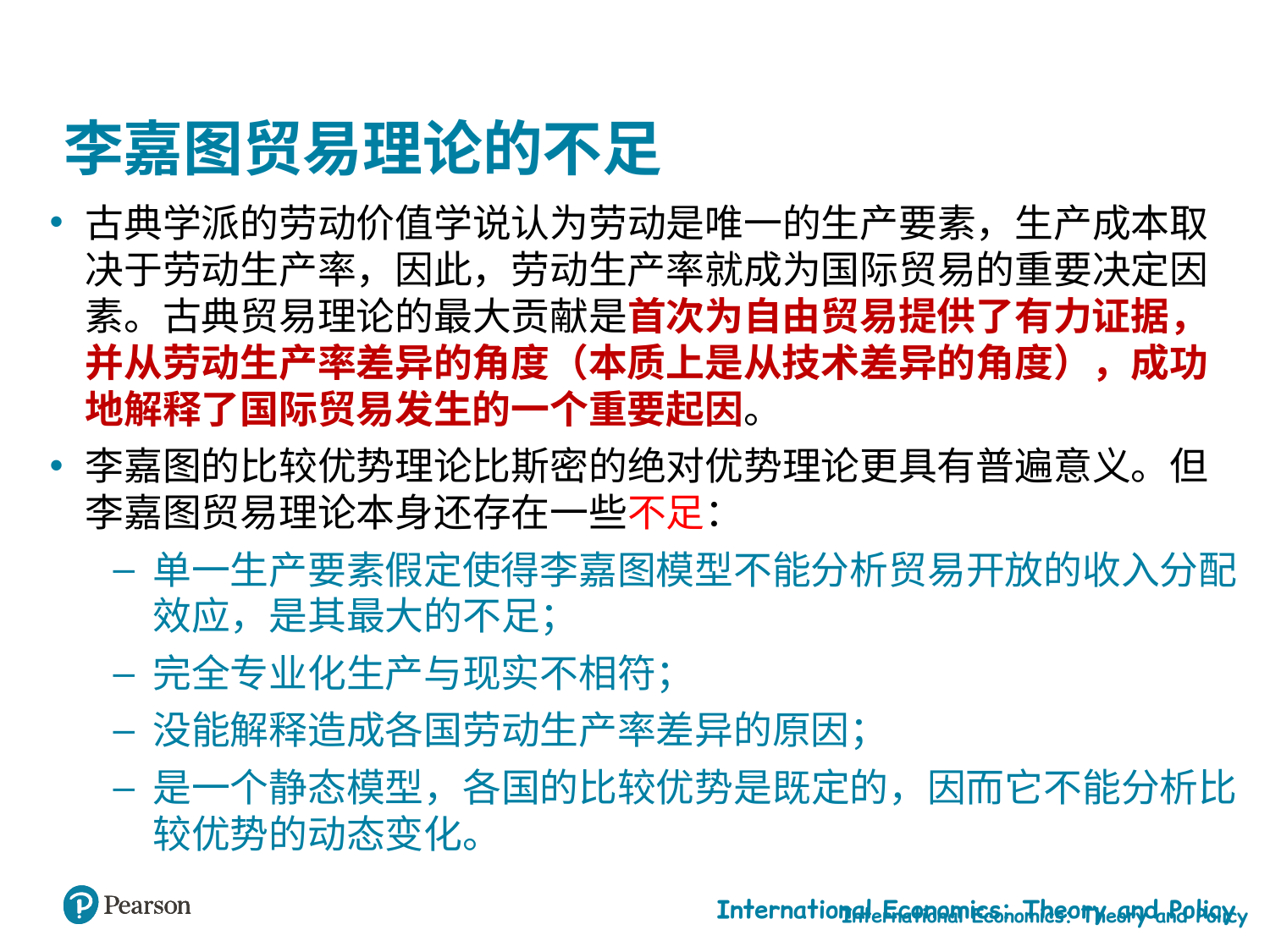

# 李嘉图贸易理论的不足
古典学派的劳动价值学说认为劳动是唯一的生产要素，生产成本取决于劳动生产率，因此，劳动生产率就成为国际贸易的重要决定因素。古典贸易理论的最大贡献是首次为自由贸易提供了有力证据，并从劳动生产率差异的角度（本质上是从技术差异的角度），成功地解释了国际贸易发生的一个重要起因。
李嘉图的比较优势理论比斯密的绝对优势理论更具有普遍意义。但李嘉图贸易理论本身还存在一些不足：
单一生产要素假定使得李嘉图模型不能分析贸易开放的收入分配效应，是其最大的不足；
完全专业化生产与现实不相符；
没能解释造成各国劳动生产率差异的原因；
是一个静态模型，各国的比较优势是既定的，因而它不能分析比较优势的动态变化。